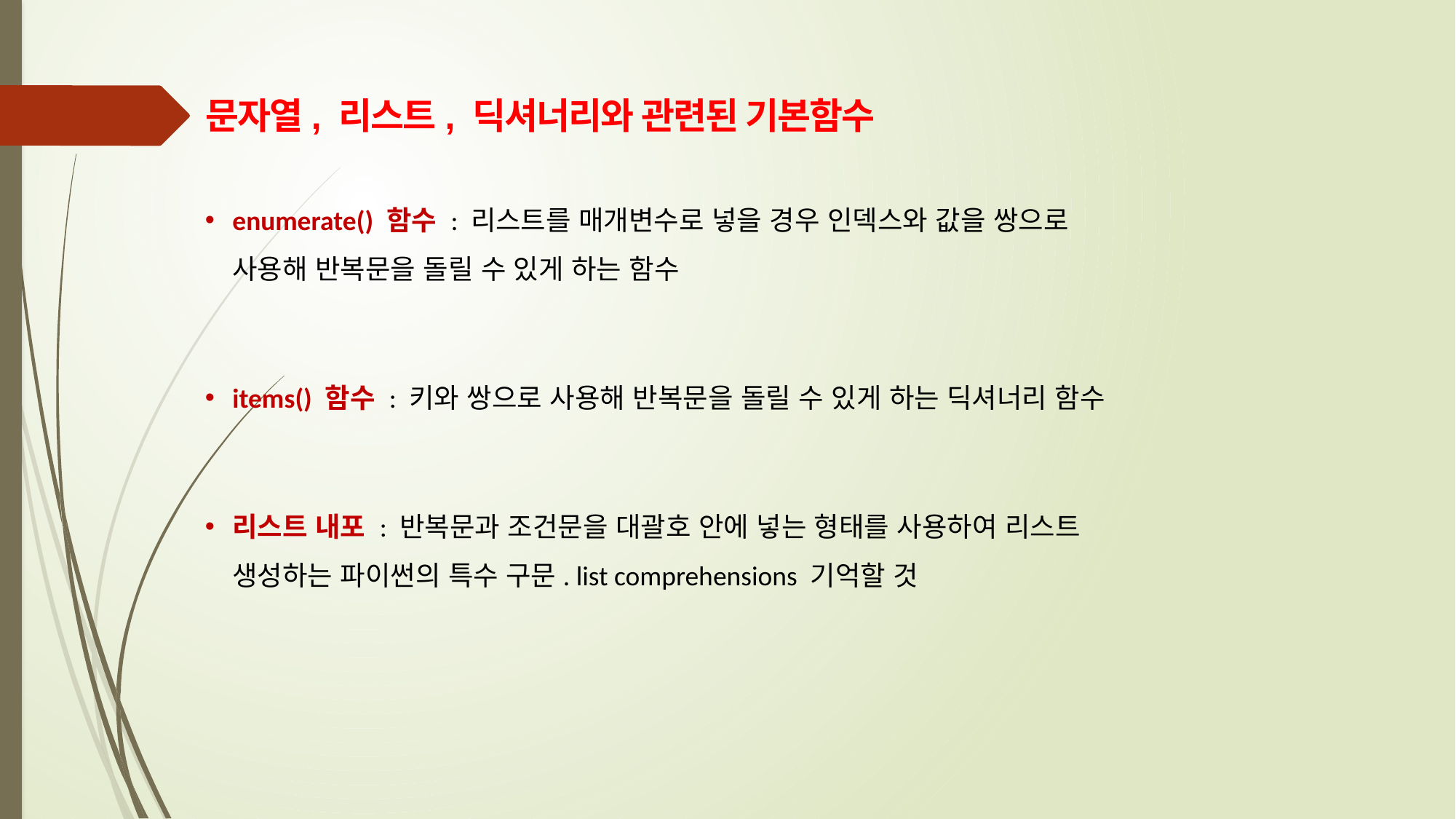

문자열, 리스트, 딕셔너리와 관련된 기본함수
enumerate() 함수 : 리스트를 매개변수로 넣을 경우 인덱스와 값을 쌍으로 사용해 반복문을 돌릴 수 있게 하는 함수

items() 함수 : 키와 쌍으로 사용해 반복문을 돌릴 수 있게 하는 딕셔너리 함수

리스트 내포 : 반복문과 조건문을 대괄호 안에 넣는 형태를 사용하여 리스트 생성하는 파이썬의 특수 구문. list comprehensions 기억할 것